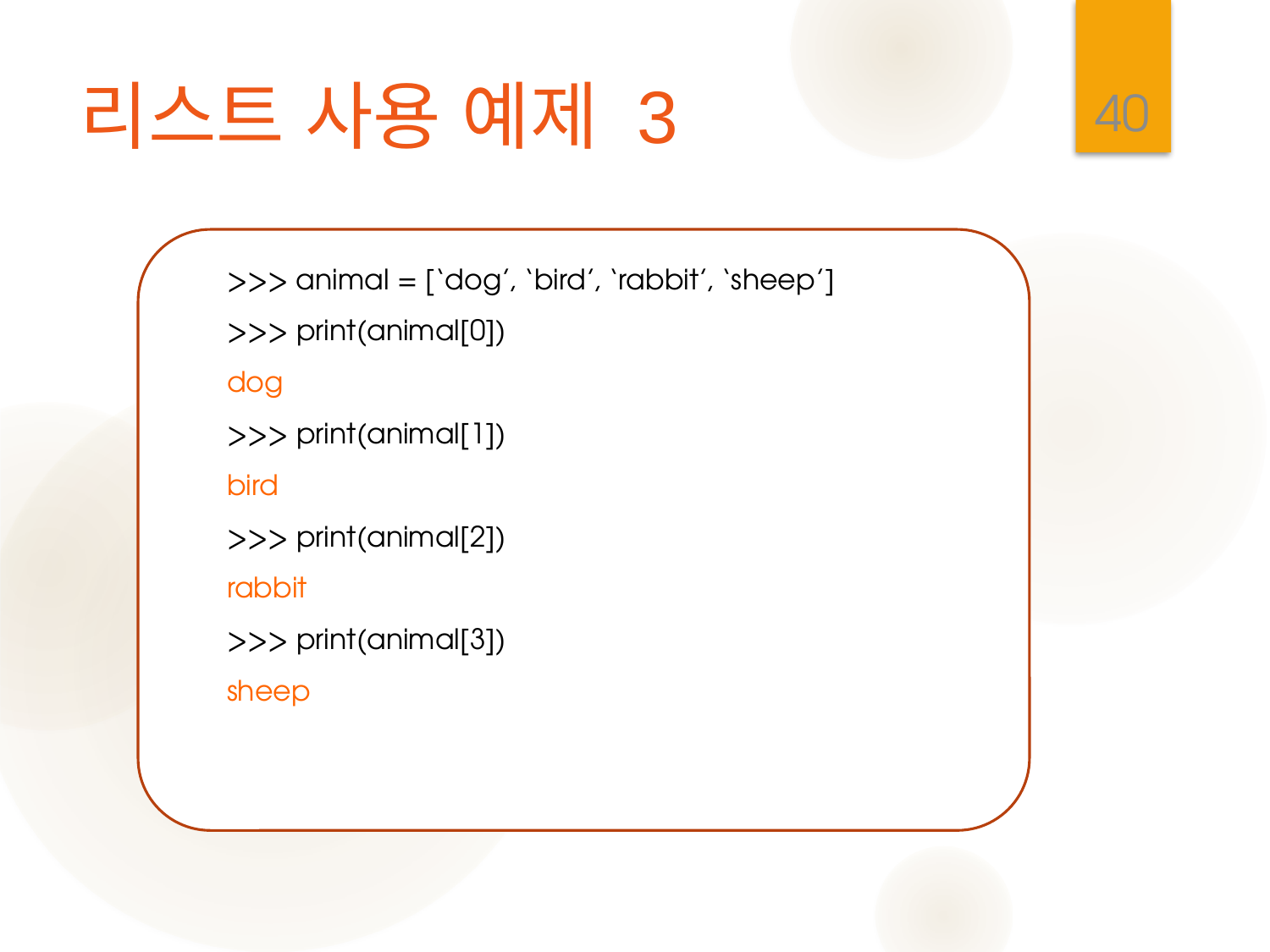

40
# 리스트 사용 예제 3

>>> animal = [‘dog’, ‘bird’, ‘rabbit’, ‘sheep’]
>>> print(animal[0])
dog
>>> print(animal[1])
bird
>>> print(animal[2])
rabbit
>>> print(animal[3])
sheep